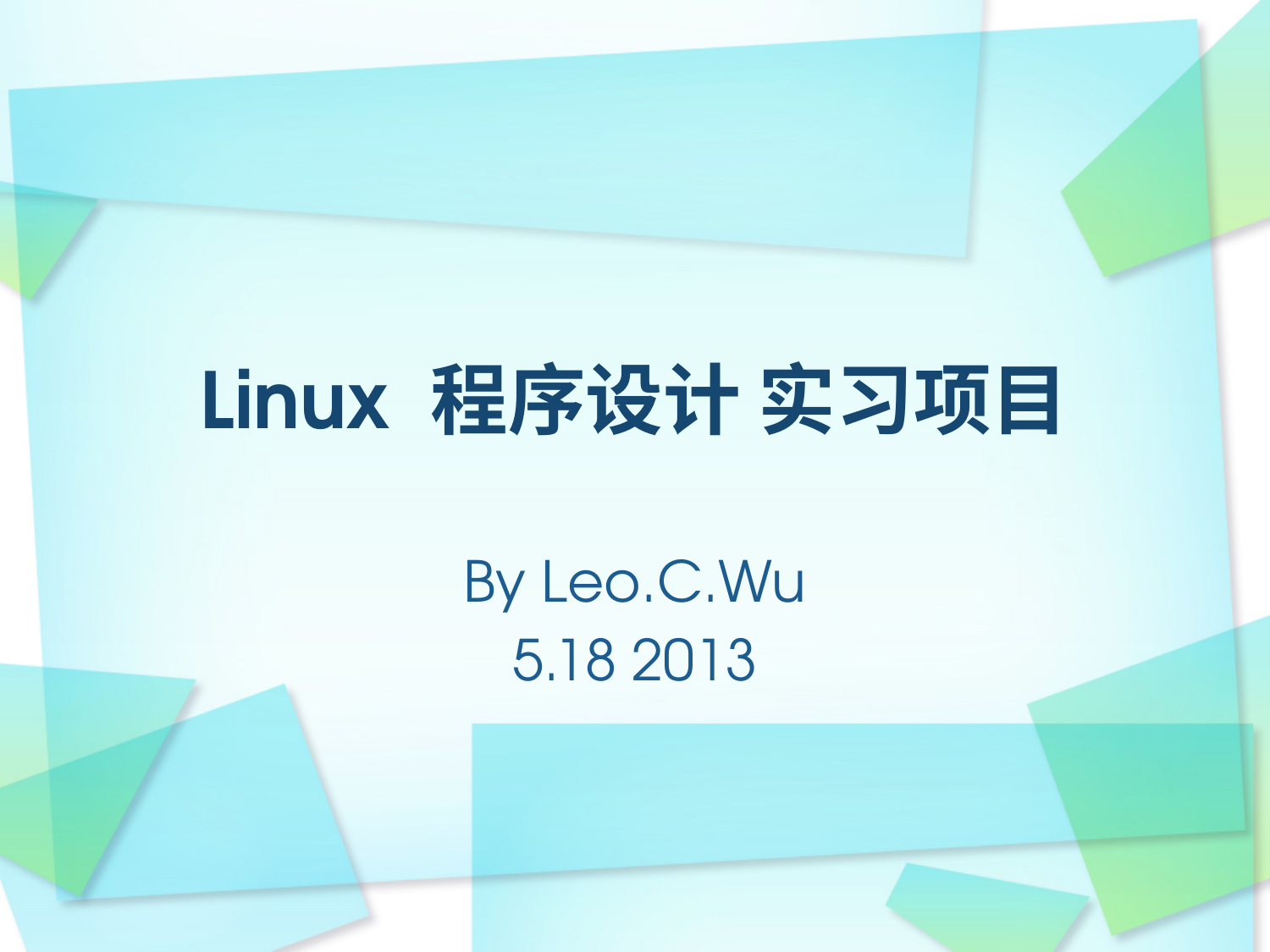

# Linux 程序设计 实习项目
By Leo.C.Wu
5.18 2013